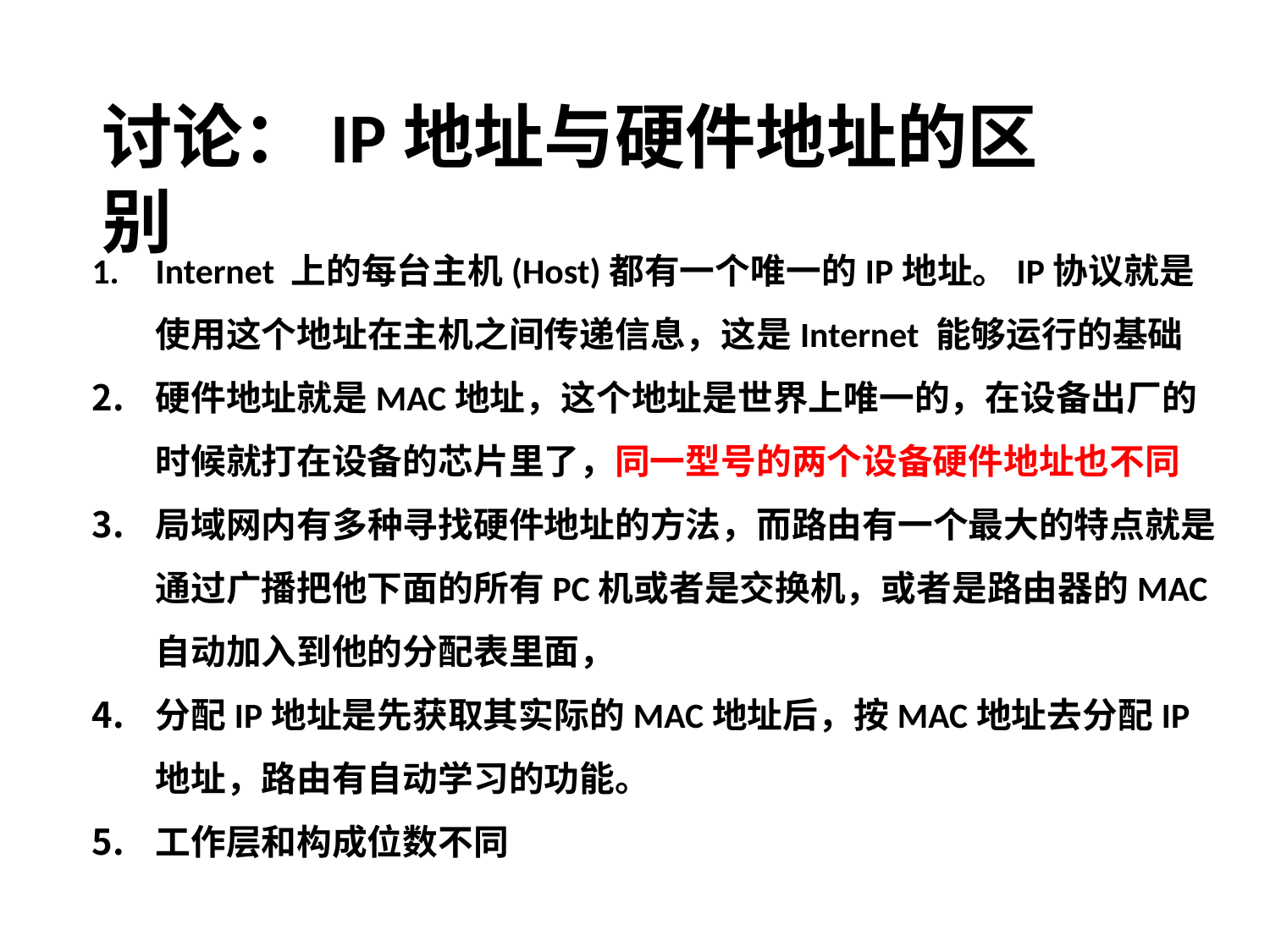

讨论：IP地址与硬件地址的区别
Internet 上的每台主机(Host)都有一个唯一的IP地址。IP协议就是使用这个地址在主机之间传递信息，这是Internet 能够运行的基础
硬件地址就是MAC地址，这个地址是世界上唯一的，在设备出厂的时候就打在设备的芯片里了，同一型号的两个设备硬件地址也不同
局域网内有多种寻找硬件地址的方法，而路由有一个最大的特点就是通过广播把他下面的所有PC机或者是交换机，或者是路由器的MAC自动加入到他的分配表里面，
分配IP地址是先获取其实际的MAC地址后，按MAC地址去分配IP地址，路由有自动学习的功能。
工作层和构成位数不同